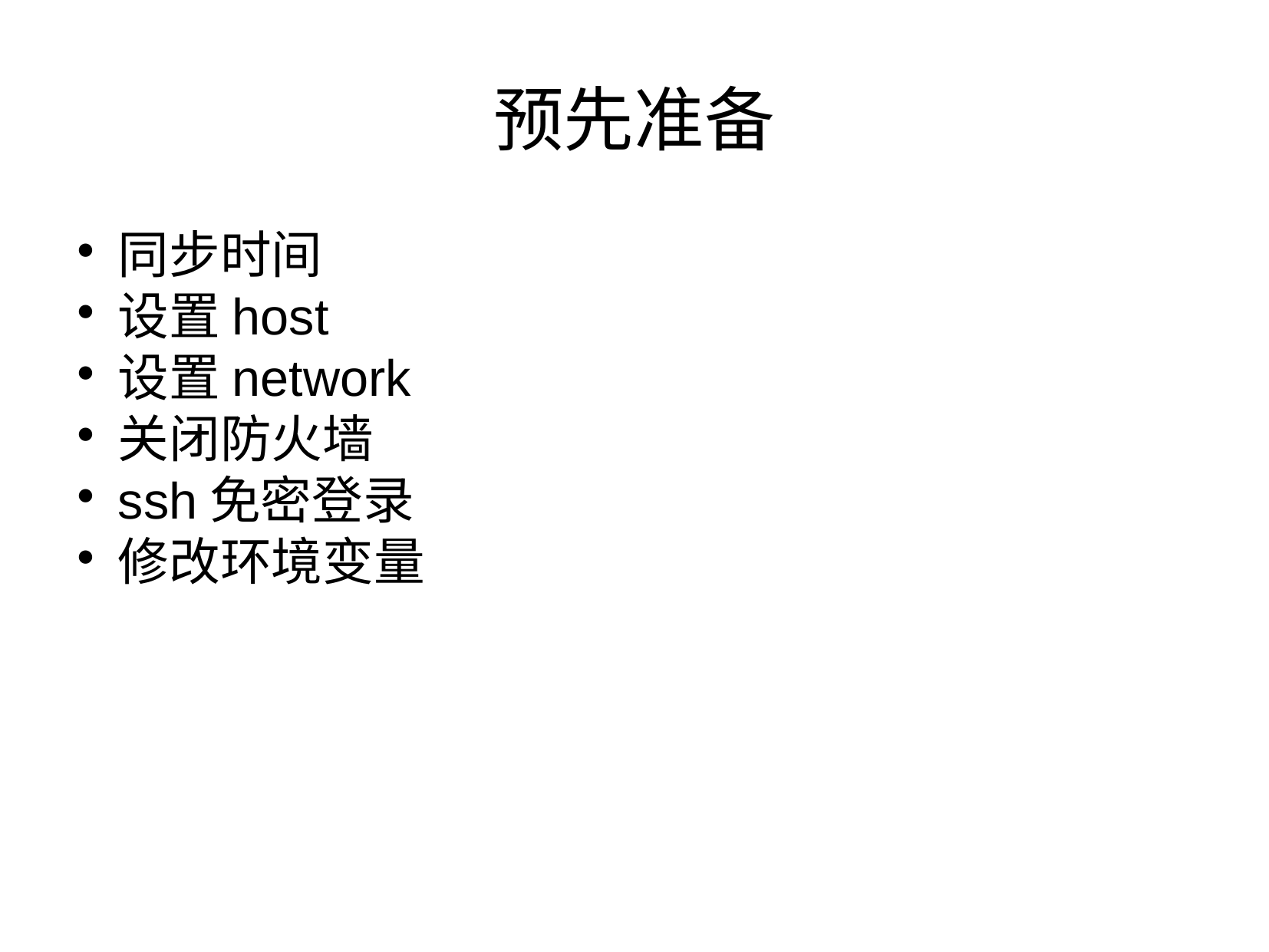

预先准备
同步时间
设置host
设置network
关闭防火墙
ssh免密登录
修改环境变量